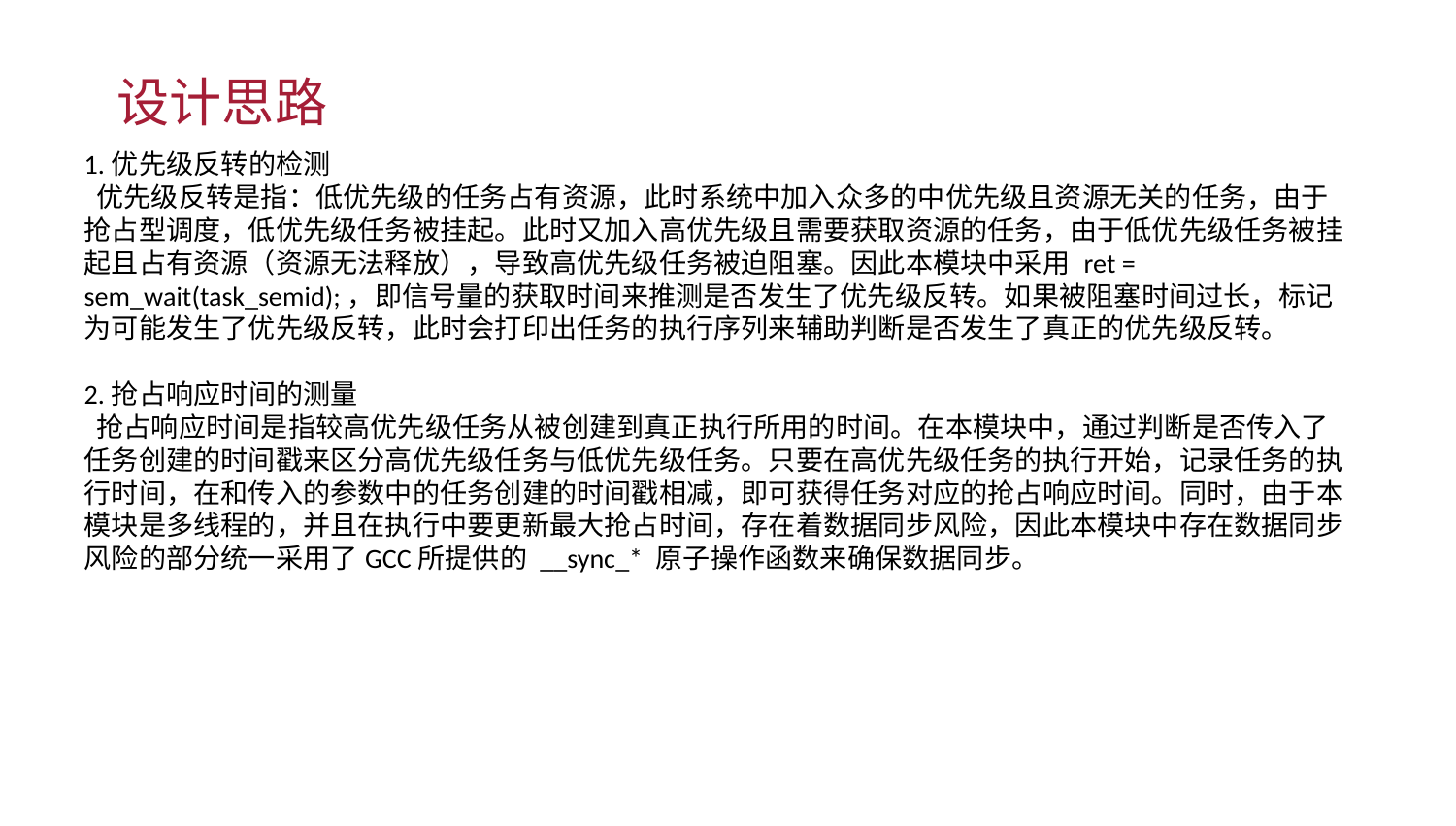

设计思路
1.优先级反转的检测
 优先级反转是指：低优先级的任务占有资源，此时系统中加入众多的中优先级且资源无关的任务，由于抢占型调度，低优先级任务被挂起。此时又加入高优先级且需要获取资源的任务，由于低优先级任务被挂起且占有资源（资源无法释放），导致高优先级任务被迫阻塞。因此本模块中采用 ret = sem_wait(task_semid);，即信号量的获取时间来推测是否发生了优先级反转。如果被阻塞时间过长，标记为可能发生了优先级反转，此时会打印出任务的执行序列来辅助判断是否发生了真正的优先级反转。

2.抢占响应时间的测量
 抢占响应时间是指较高优先级任务从被创建到真正执行所用的时间。在本模块中，通过判断是否传入了任务创建的时间戳来区分高优先级任务与低优先级任务。只要在高优先级任务的执行开始，记录任务的执行时间，在和传入的参数中的任务创建的时间戳相减，即可获得任务对应的抢占响应时间。同时，由于本模块是多线程的，并且在执行中要更新最大抢占时间，存在着数据同步风险，因此本模块中存在数据同步风险的部分统一采用了GCC所提供的 __sync_* 原子操作函数来确保数据同步。